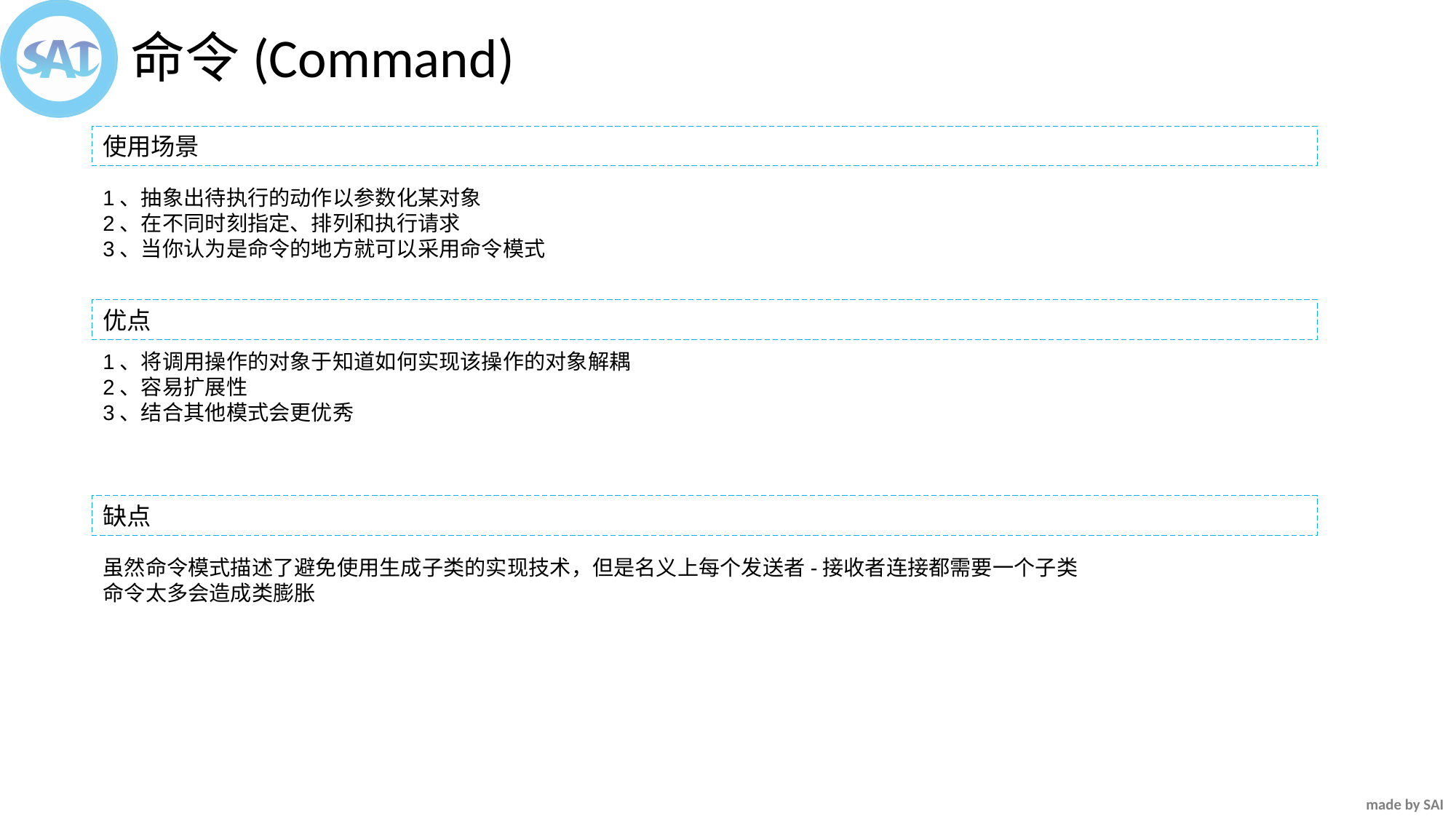

命令(Command)
使用场景
1、抽象出待执行的动作以参数化某对象
2、在不同时刻指定、排列和执行请求
3、当你认为是命令的地方就可以采用命令模式
优点
1、将调用操作的对象于知道如何实现该操作的对象解耦
2、容易扩展性
3、结合其他模式会更优秀
缺点
虽然命令模式描述了避免使用生成子类的实现技术，但是名义上每个发送者-接收者连接都需要一个子类
命令太多会造成类膨胀